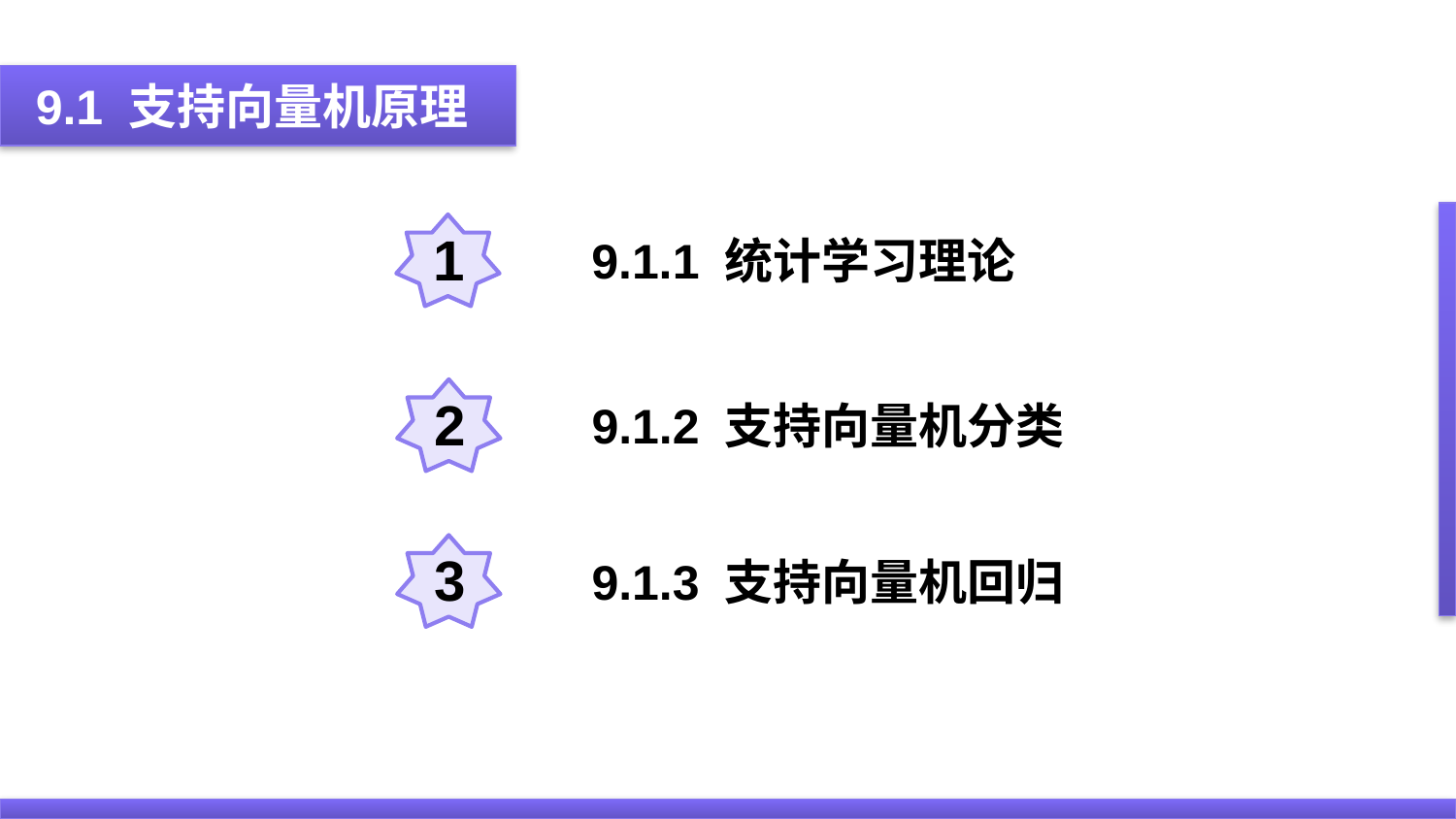

9.1 支持向量机原理
1
9.1.1 统计学习理论
2
9.1.2 支持向量机分类
3
9.1.3 支持向量机回归